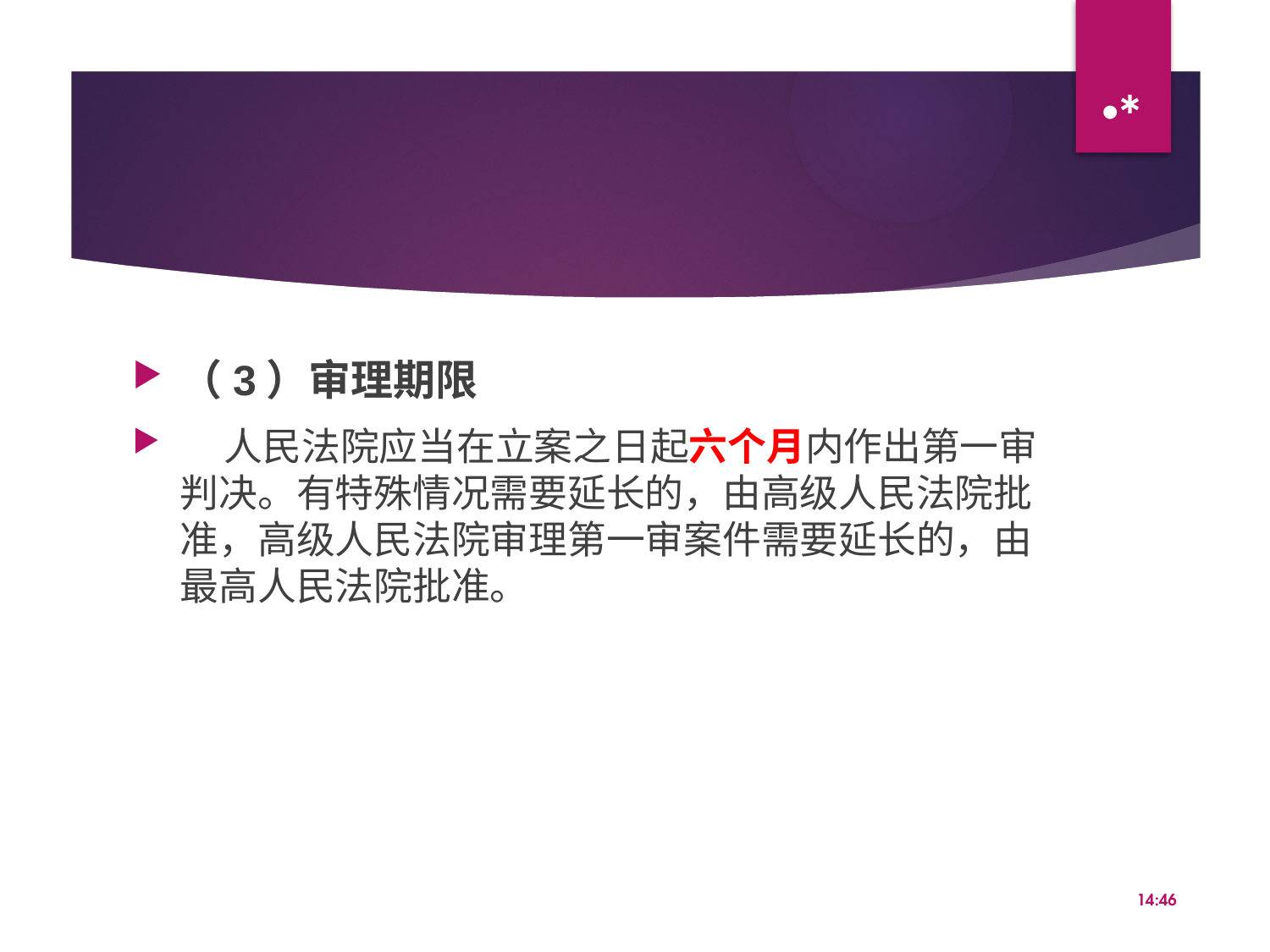

*
#
（3）审理期限
    人民法院应当在立案之日起六个月内作出第一审判决。有特殊情况需要延长的，由高级人民法院批准，高级人民法院审理第一审案件需要延长的，由最高人民法院批准。
14:46